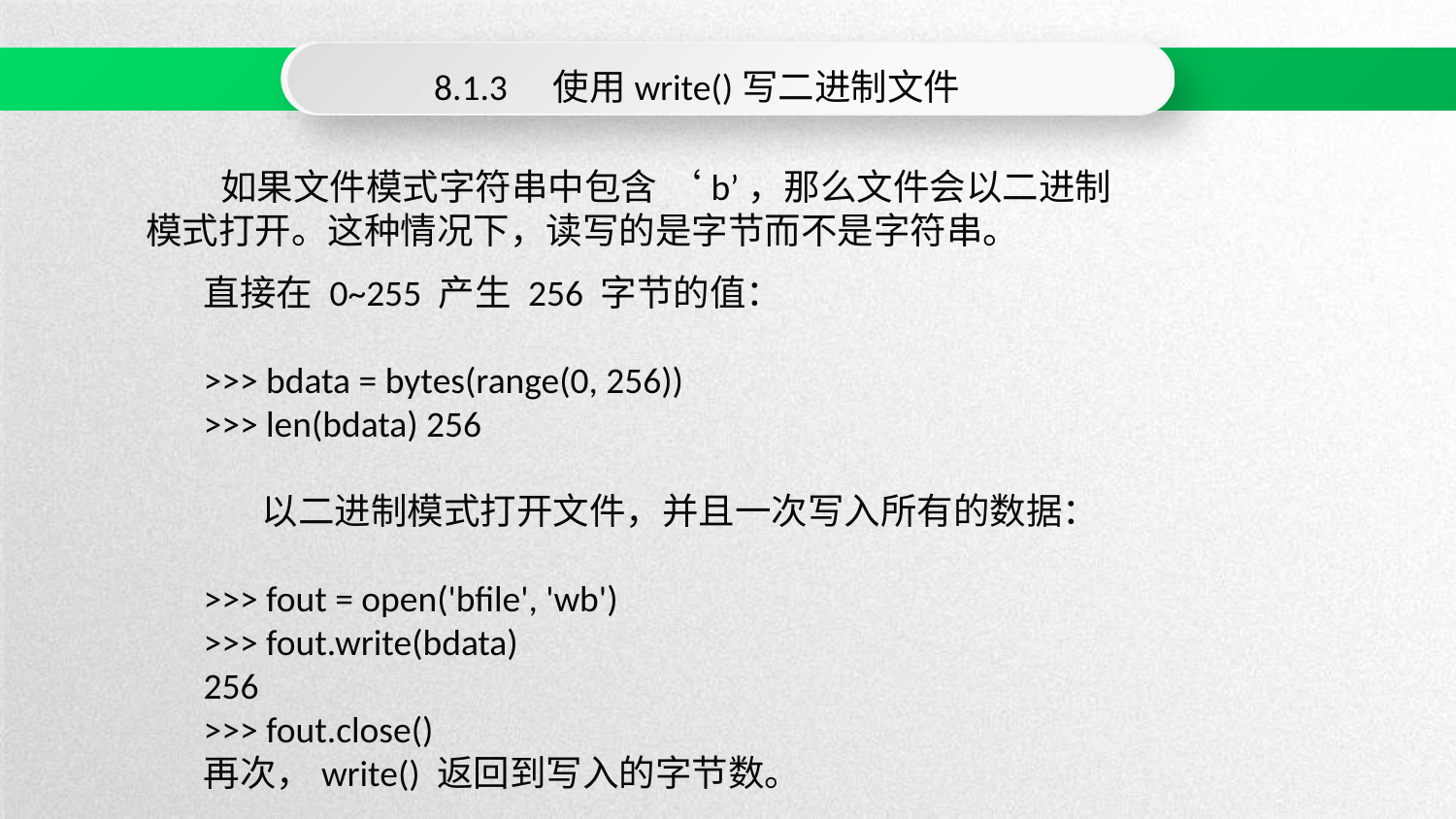

8.1.3　使用write()写二进制文件
        如果文件模式字符串中包含 ‘b’，那么文件会以二进制模式打开。这种情况下，读写的是字节而不是字符串。
直接在 0~255 产生 256 字节的值：

>>> bdata = bytes(range(0, 256))
>>> len(bdata) 256

      以二进制模式打开文件，并且一次写入所有的数据：

>>> fout = open('bfile', 'wb')
>>> fout.write(bdata)
256
>>> fout.close()
再次，write() 返回到写入的字节数。